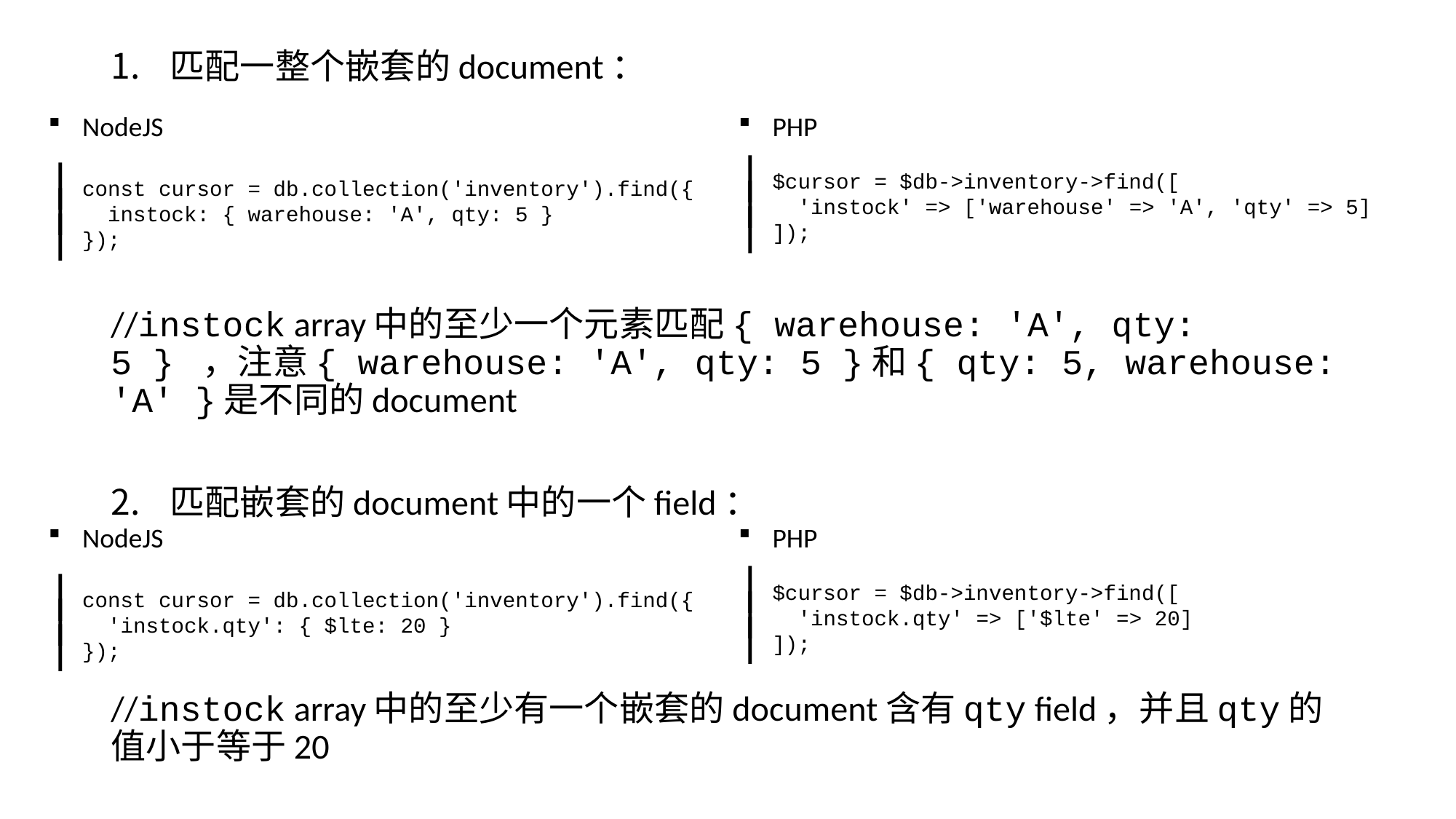

匹配一整个嵌套的document：

//instock array中的至少一个元素匹配{ warehouse: 'A', qty: 5 } ，注意{ warehouse: 'A', qty: 5 }和{ qty: 5, warehouse: 'A' }是不同的document

匹配嵌套的document中的一个field：

//instock array中的至少有一个嵌套的document含有qty field，并且qty的值小于等于20

NodeJS

const cursor = db.collection('inventory').find({
  instock: { warehouse: 'A', qty: 5 }
});
PHP

$cursor = $db->inventory->find([
  'instock' => ['warehouse' => 'A', 'qty' => 5]
]);
NodeJS

const cursor = db.collection('inventory').find({
  'instock.qty': { $lte: 20 }
});
PHP

$cursor = $db->inventory->find([
  'instock.qty' => ['$lte' => 20]
]);